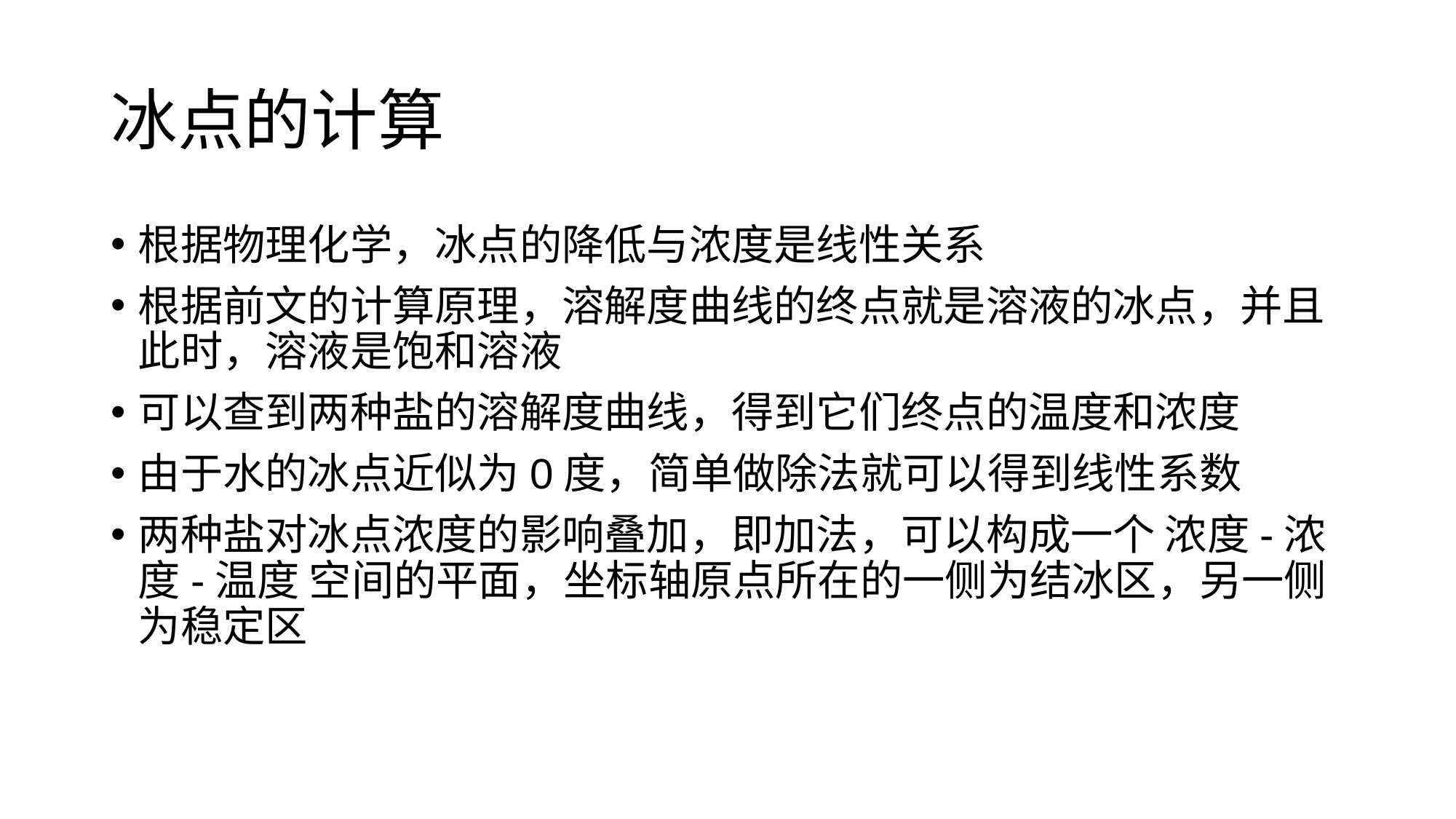

# 冰点的计算
根据物理化学，冰点的降低与浓度是线性关系
根据前文的计算原理，溶解度曲线的终点就是溶液的冰点，并且此时，溶液是饱和溶液
可以查到两种盐的溶解度曲线，得到它们终点的温度和浓度
由于水的冰点近似为0度，简单做除法就可以得到线性系数
两种盐对冰点浓度的影响叠加，即加法，可以构成一个 浓度-浓度-温度 空间的平面，坐标轴原点所在的一侧为结冰区，另一侧为稳定区